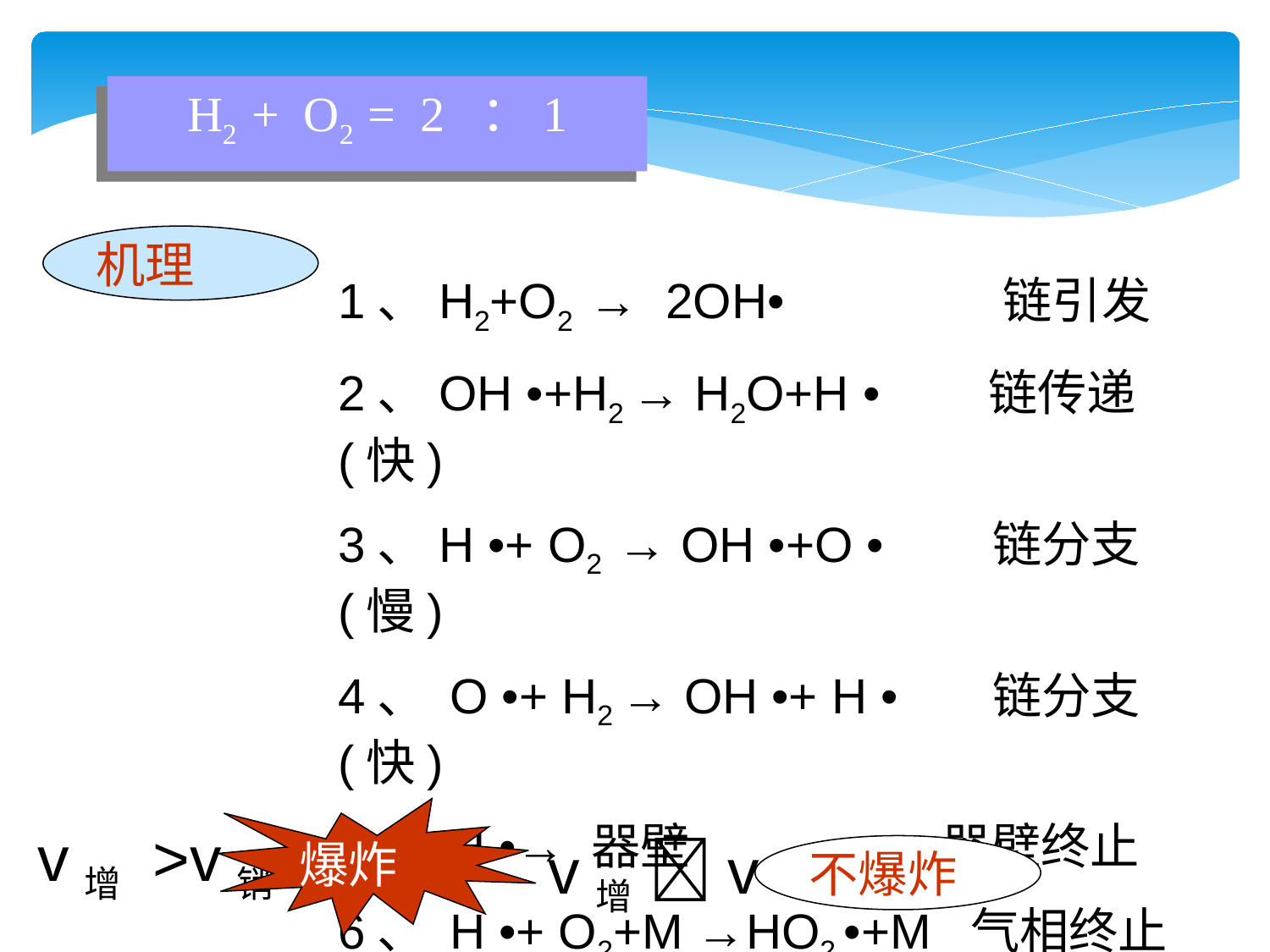

H2  +  O2  =  2  ：1
机理
1、H2+O2  →  2OH•               链引发
2、OH •+H2 → H2O+H •       链传递(快)
3、H •+ O2  → OH •+O •       链分支(慢)
4、 O •+ H2 → OH •+ H •      链分支(快)
5、 H •→ 器壁                       器壁终止
6、 H •+ O2+M →HO2 •+M  气相终止
v增  >v销
爆炸
v增  ≤v销
不爆炸